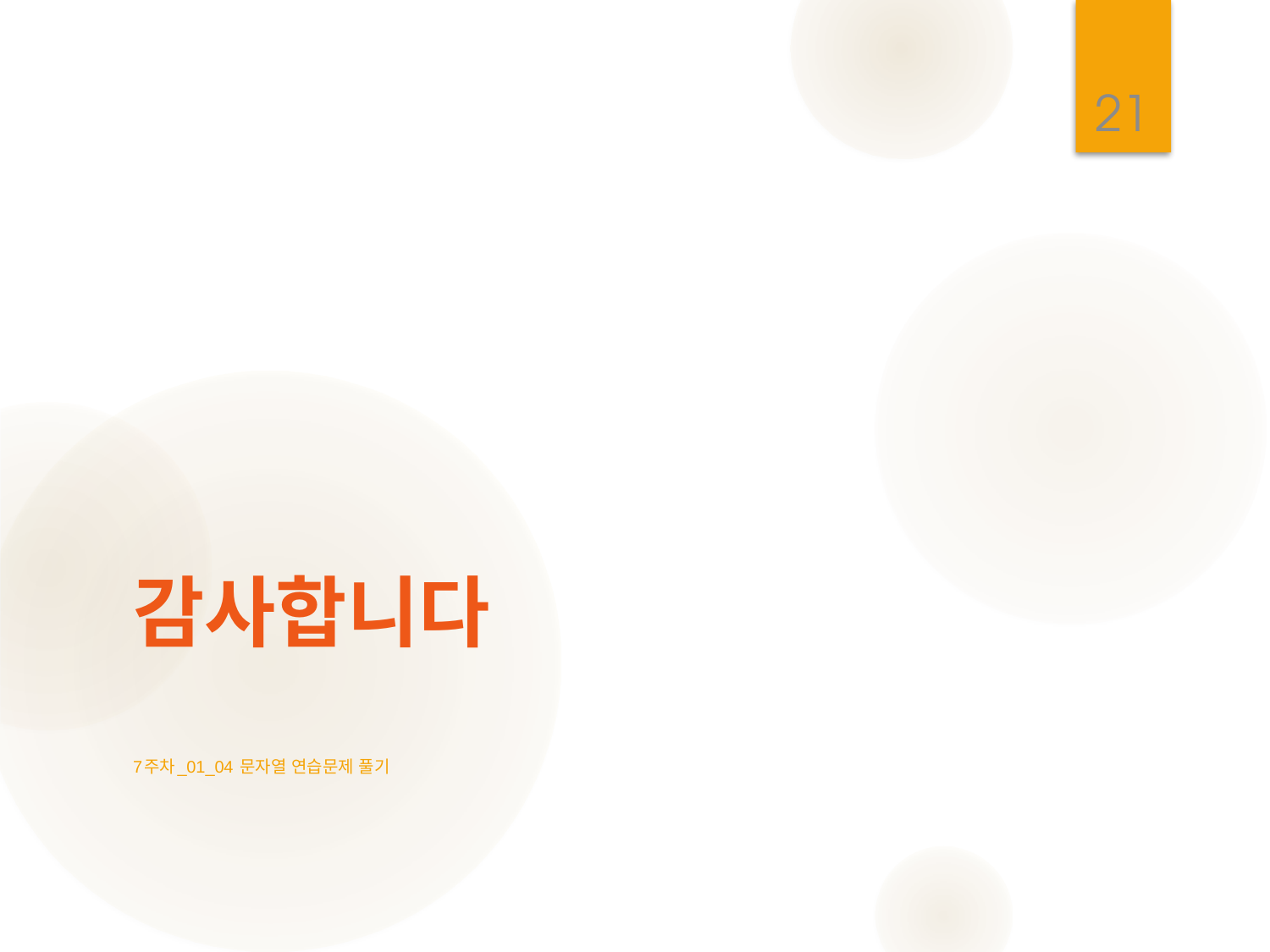

21
# 감사합니다

7주차_01_04 문자열 연습문제 풀기